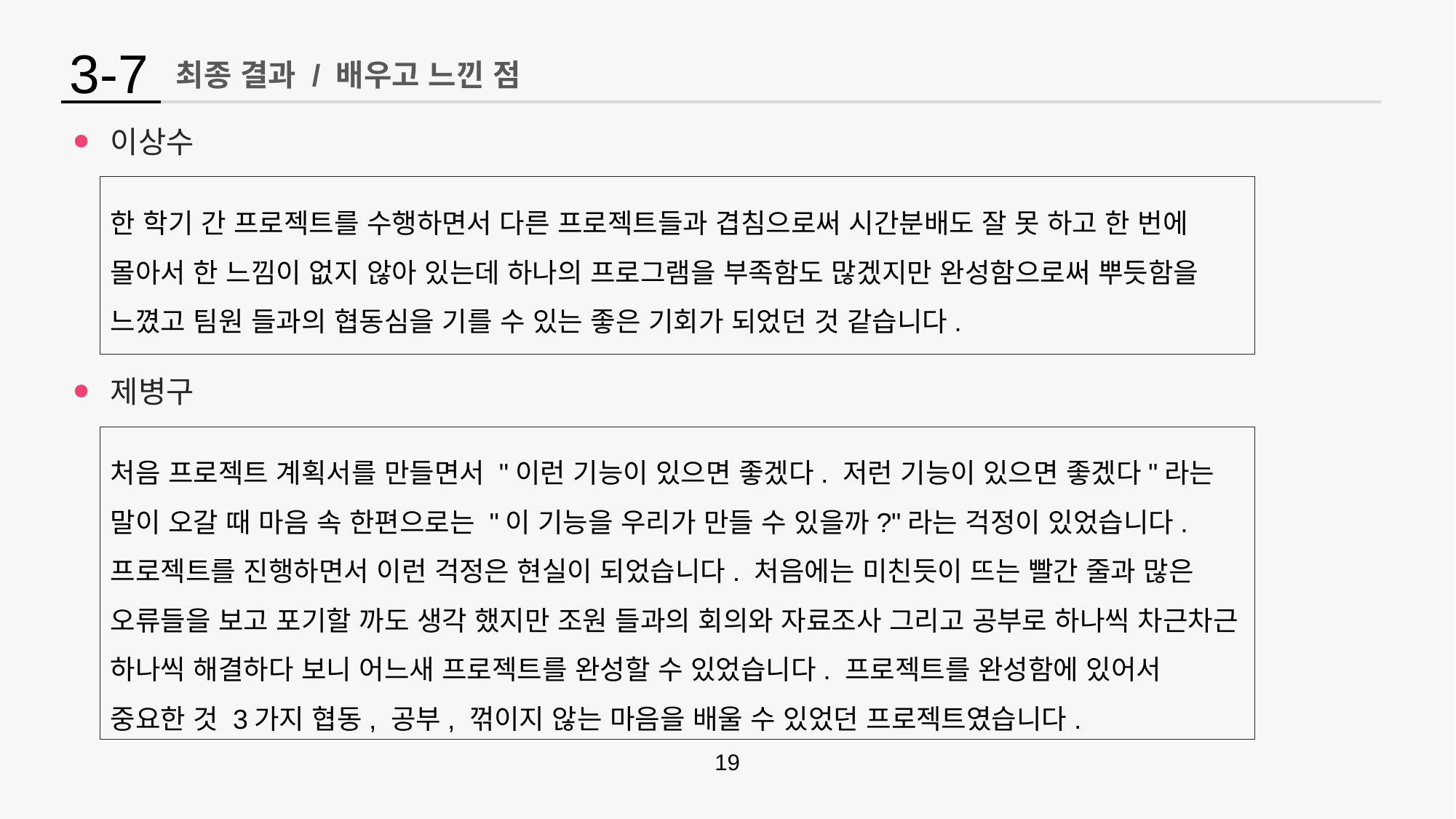

3-7
최종 결과 / 배우고 느낀 점
이상수

한 학기 간 프로젝트를 수행하면서 다른 프로젝트들과 겹침으로써 시간분배도 잘 못 하고 한 번에 몰아서 한 느낌이 없지 않아 있는데 하나의 프로그램을 부족함도 많겠지만 완성함으로써 뿌듯함을 느꼈고 팀원 들과의 협동심을 기를 수 있는 좋은 기회가 되었던 것 같습니다.
제병구

처음 프로젝트 계획서를 만들면서 "이런 기능이 있으면 좋겠다. 저런 기능이 있으면 좋겠다"라는 말이 오갈 때 마음 속 한편으로는 "이 기능을 우리가 만들 수 있을까?"라는 걱정이 있었습니다. 프로젝트를 진행하면서 이런 걱정은 현실이 되었습니다. 처음에는 미친듯이 뜨는 빨간 줄과 많은 오류들을 보고 포기할 까도 생각 했지만 조원 들과의 회의와 자료조사 그리고 공부로 하나씩 차근차근 하나씩 해결하다 보니 어느새 프로젝트를 완성할 수 있었습니다. 프로젝트를 완성함에 있어서 중요한 것 3가지 협동, 공부, 꺾이지 않는 마음을 배울 수 있었던 프로젝트였습니다.
19